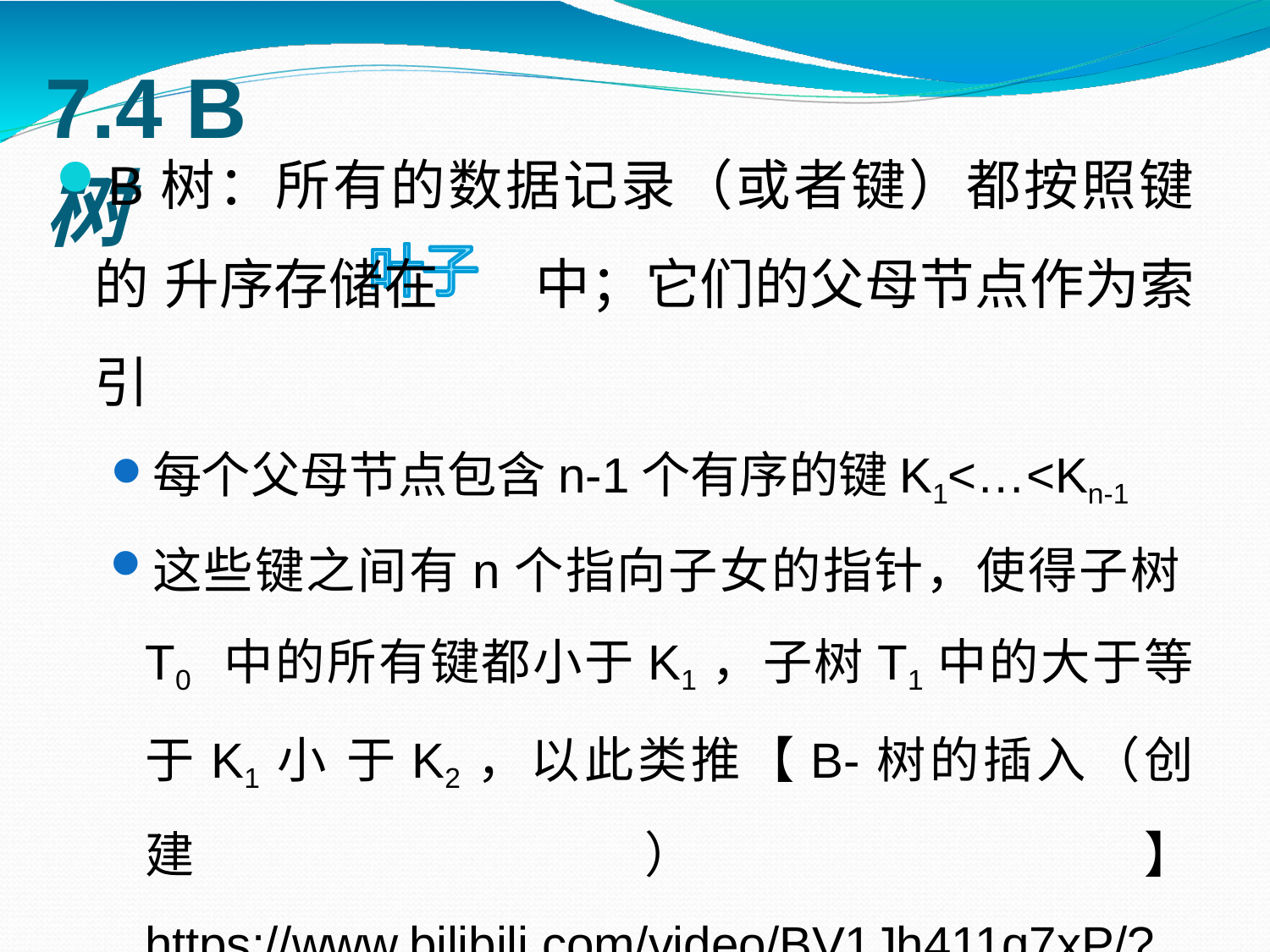

# 7.4 B树
B树：所有的数据记录（或者键）都按照键的 升序存储在    中；它们的父母节点作为索引
每个父母节点包含n-1个有序的键K1<…<Kn-1
这些键之间有n个指向子女的指针，使得子树T0  中的所有键都小于K1，子树T1中的大于等于K1小 于K2，以此类推【B-树的插入（创建）】 https://www.bilibili.com/video/BV1Jh411q7xP/?share_source=copy_web&vd_source=b620f9269615293eb24ec6f174ac7cd2